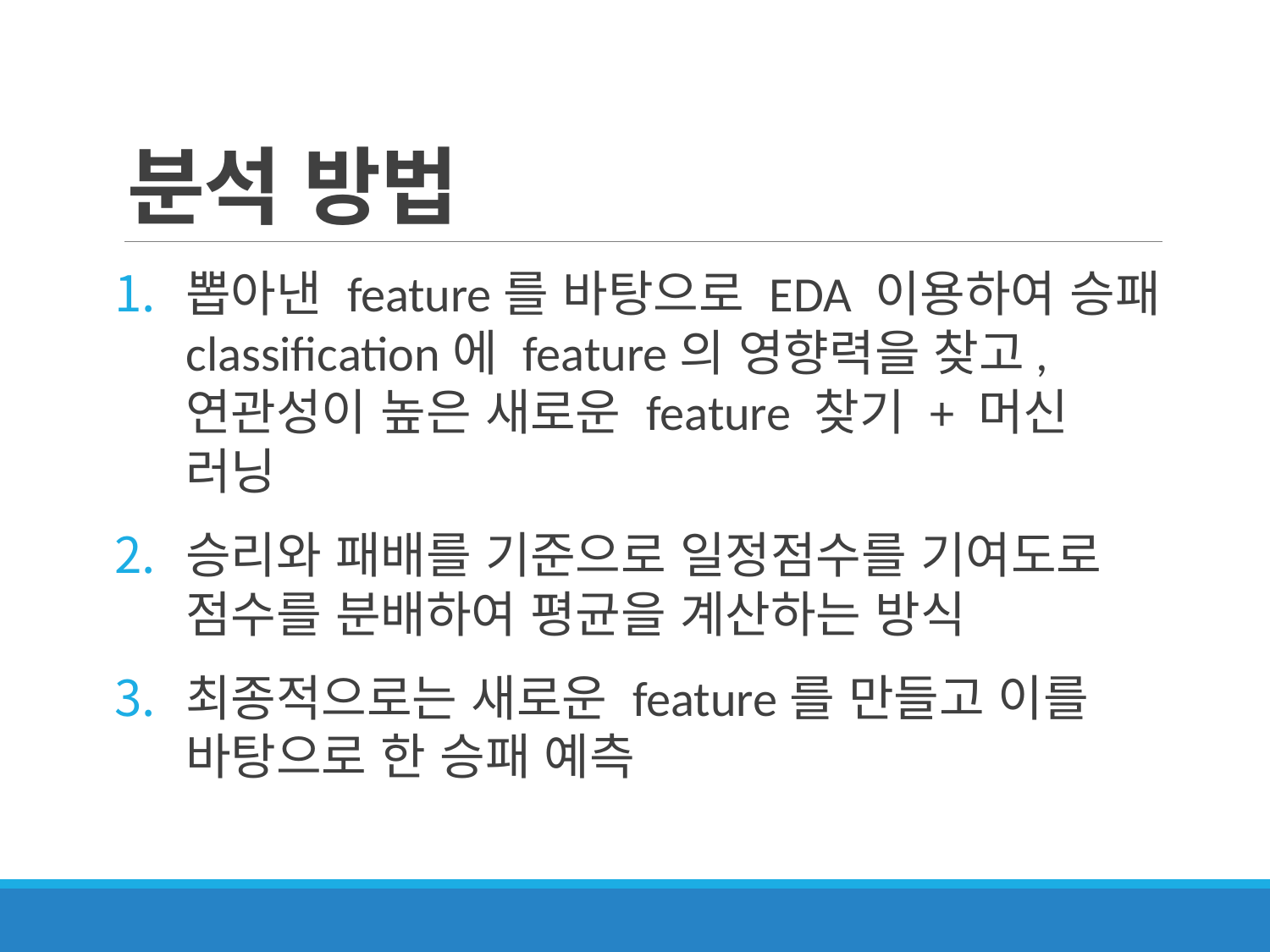

# 분석 방법
뽑아낸 feature를 바탕으로 EDA 이용하여 승패 classification에 feature의 영향력을 찾고, 연관성이 높은 새로운 feature 찾기 + 머신 러닝
승리와 패배를 기준으로 일정점수를 기여도로 점수를 분배하여 평균을 계산하는 방식
최종적으로는 새로운 feature를 만들고 이를 바탕으로 한 승패 예측